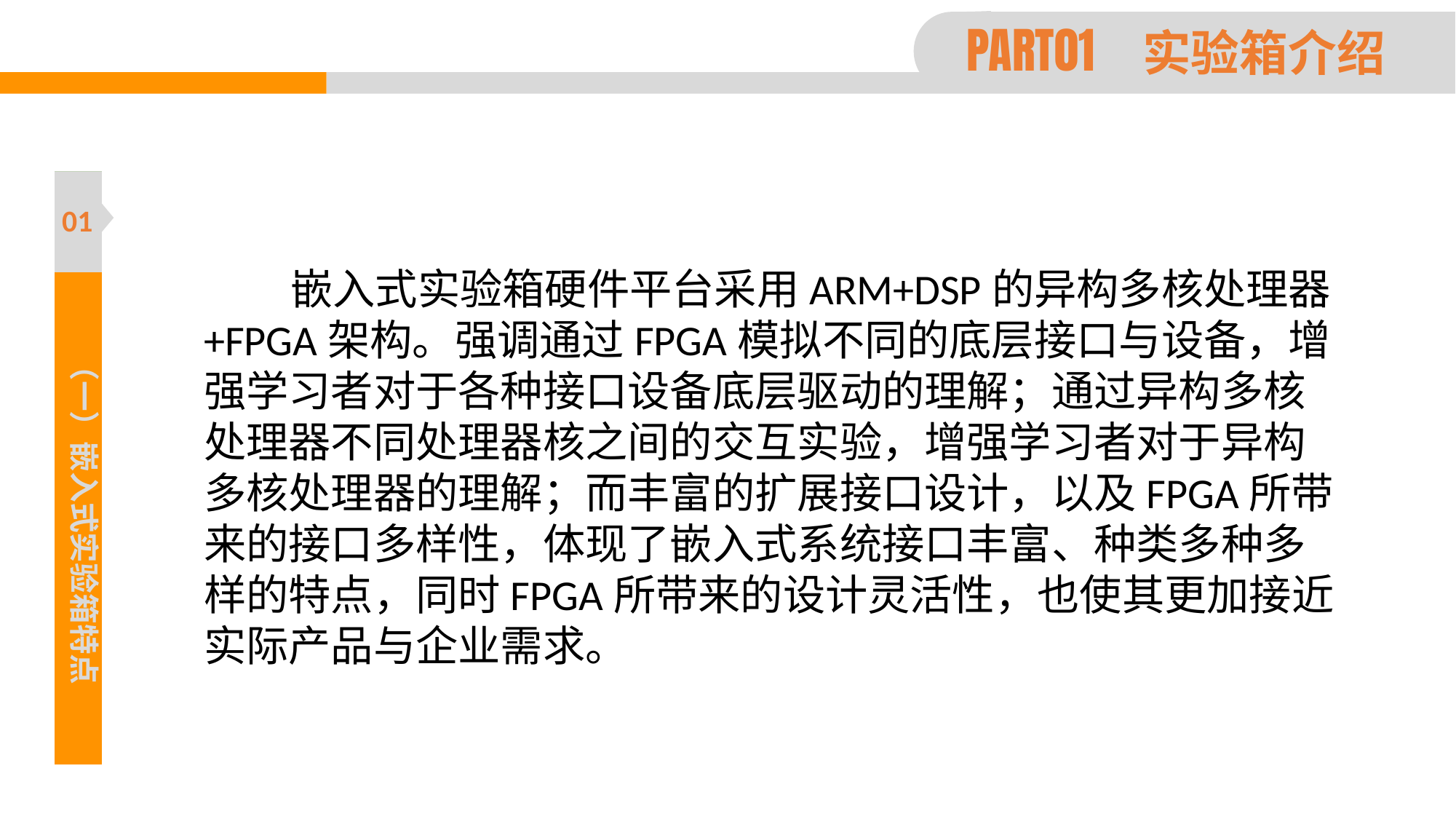

PART01   实验箱介绍
01
（一）嵌入式实验箱特点
   嵌入式实验箱硬件平台采用ARM+DSP的异构多核处理器+FPGA架构。强调通过FPGA模拟不同的底层接口与设备，增强学习者对于各种接口设备底层驱动的理解；通过异构多核处理器不同处理器核之间的交互实验，增强学习者对于异构多核处理器的理解；而丰富的扩展接口设计，以及FPGA所带来的接口多样性，体现了嵌入式系统接口丰富、种类多种多样的特点，同时FPGA所带来的设计灵活性，也使其更加接近实际产品与企业需求。